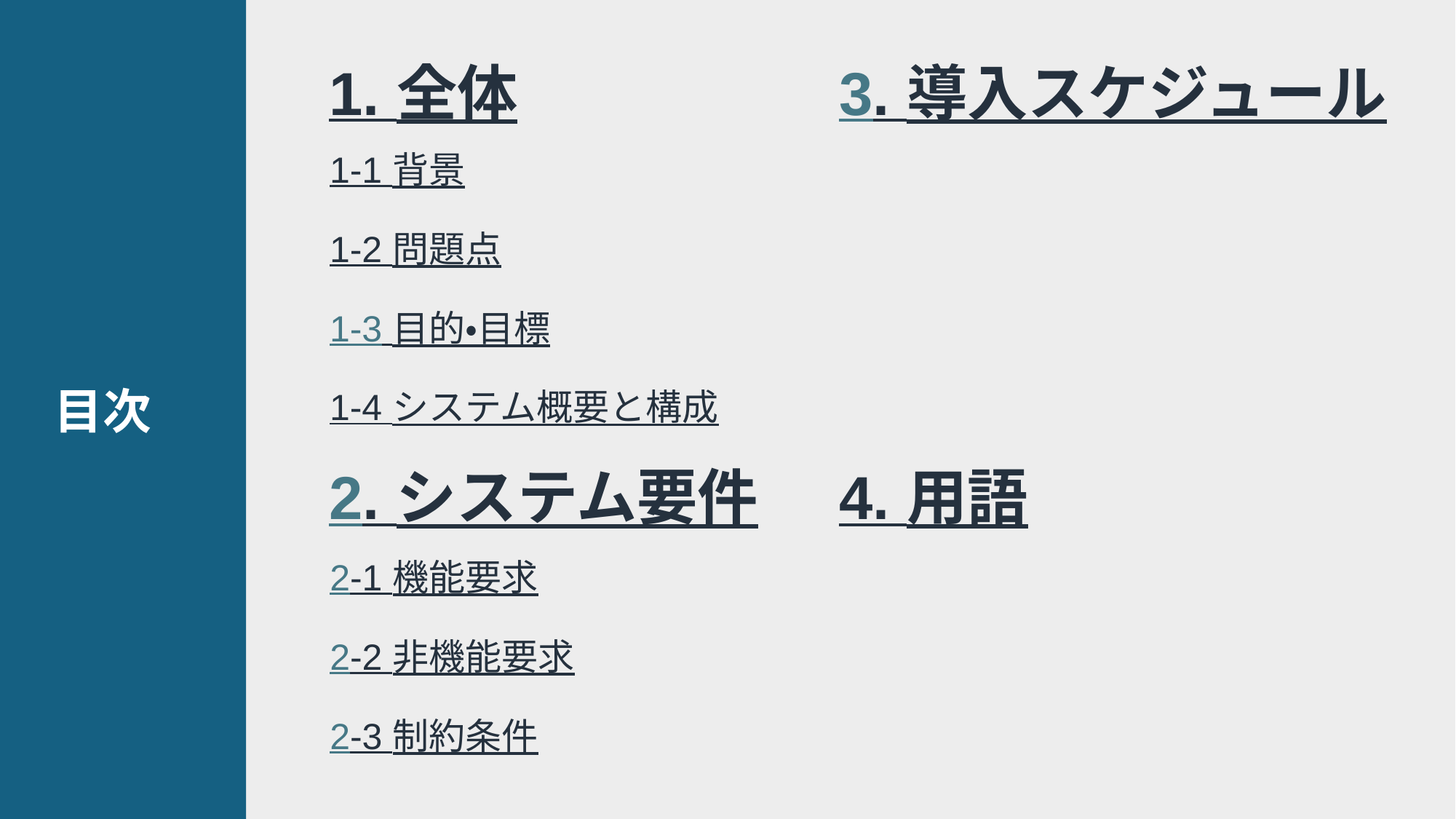

1. 全体
1-1 背景
1-2 問題点
1-3 目的・目標
1-4 システム概要と構成
2. システム要件
2-1 機能要求
2-2 非機能要求
2-3 制約条件
3. 導入スケジュール
目次
4. 用語